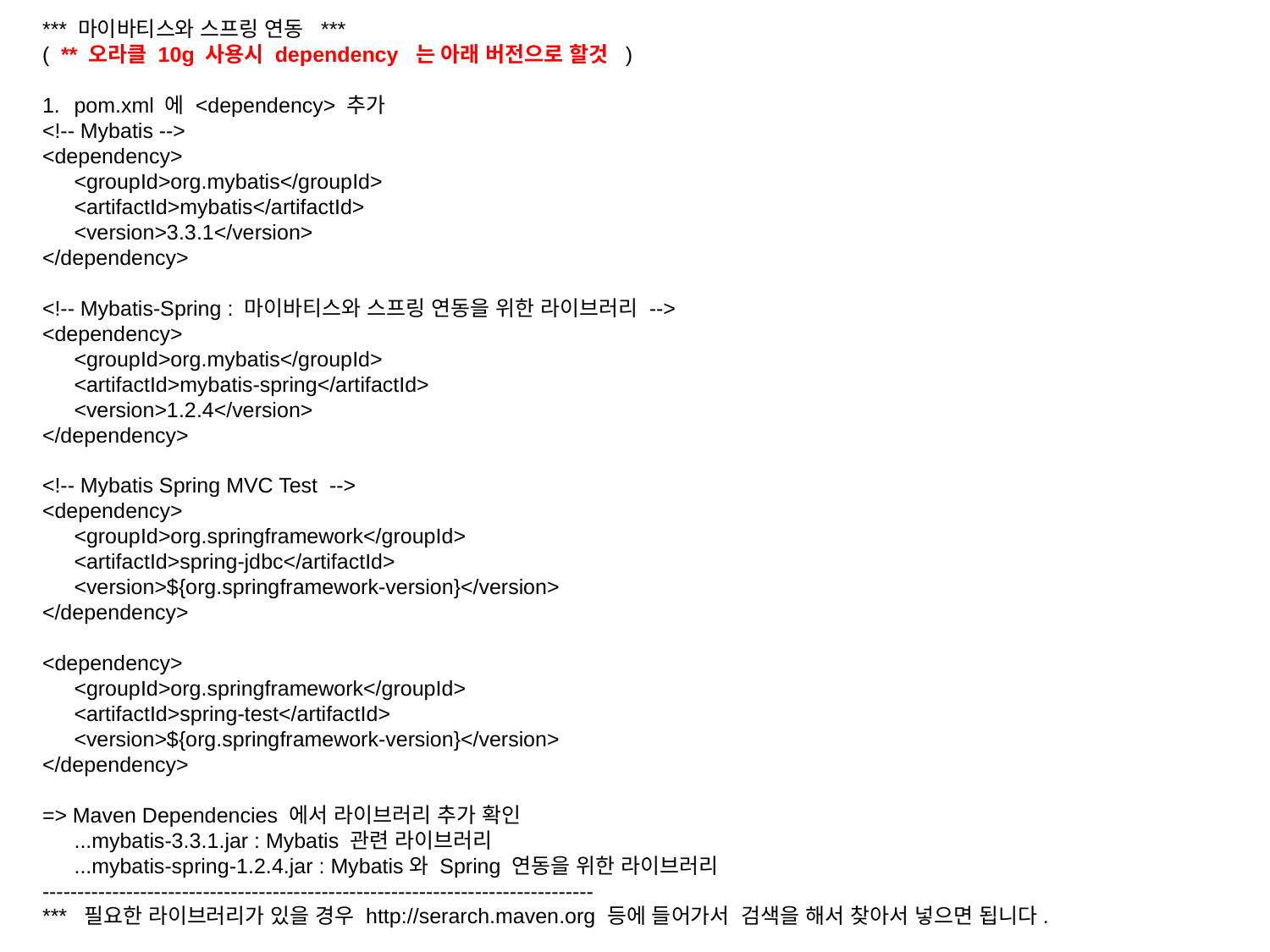

*** 마이바티스와 스프링 연동  ***
(  ** 오라클 10g 사용시 dependency  는 아래 버전으로 할것  )

pom.xml 에 <dependency> 추가
<!-- Mybatis -->
<dependency>
	<groupId>org.mybatis</groupId>
	<artifactId>mybatis</artifactId>
	<version>3.3.1</version>
</dependency>

<!-- Mybatis-Spring : 마이바티스와 스프링 연동을 위한 라이브러리 -->
<dependency>
	<groupId>org.mybatis</groupId>
	<artifactId>mybatis-spring</artifactId>
	<version>1.2.4</version>
</dependency>

<!-- Mybatis Spring MVC Test  -->
<dependency>
	<groupId>org.springframework</groupId>
	<artifactId>spring-jdbc</artifactId>
	<version>${org.springframework-version}</version>
</dependency>

<dependency>
	<groupId>org.springframework</groupId>
	<artifactId>spring-test</artifactId>
	<version>${org.springframework-version}</version>
</dependency>

=> Maven Dependencies 에서 라이브러리 추가 확인
	...mybatis-3.3.1.jar : Mybatis 관련 라이브러리
	...mybatis-spring-1.2.4.jar : Mybatis와 Spring 연동을 위한 라이브러리
-------------------------------------------------------------------------------
***  필요한 라이브러리가 있을 경우 http://serarch.maven.org 등에 들어가서  검색을 해서 찾아서 넣으면 됩니다.